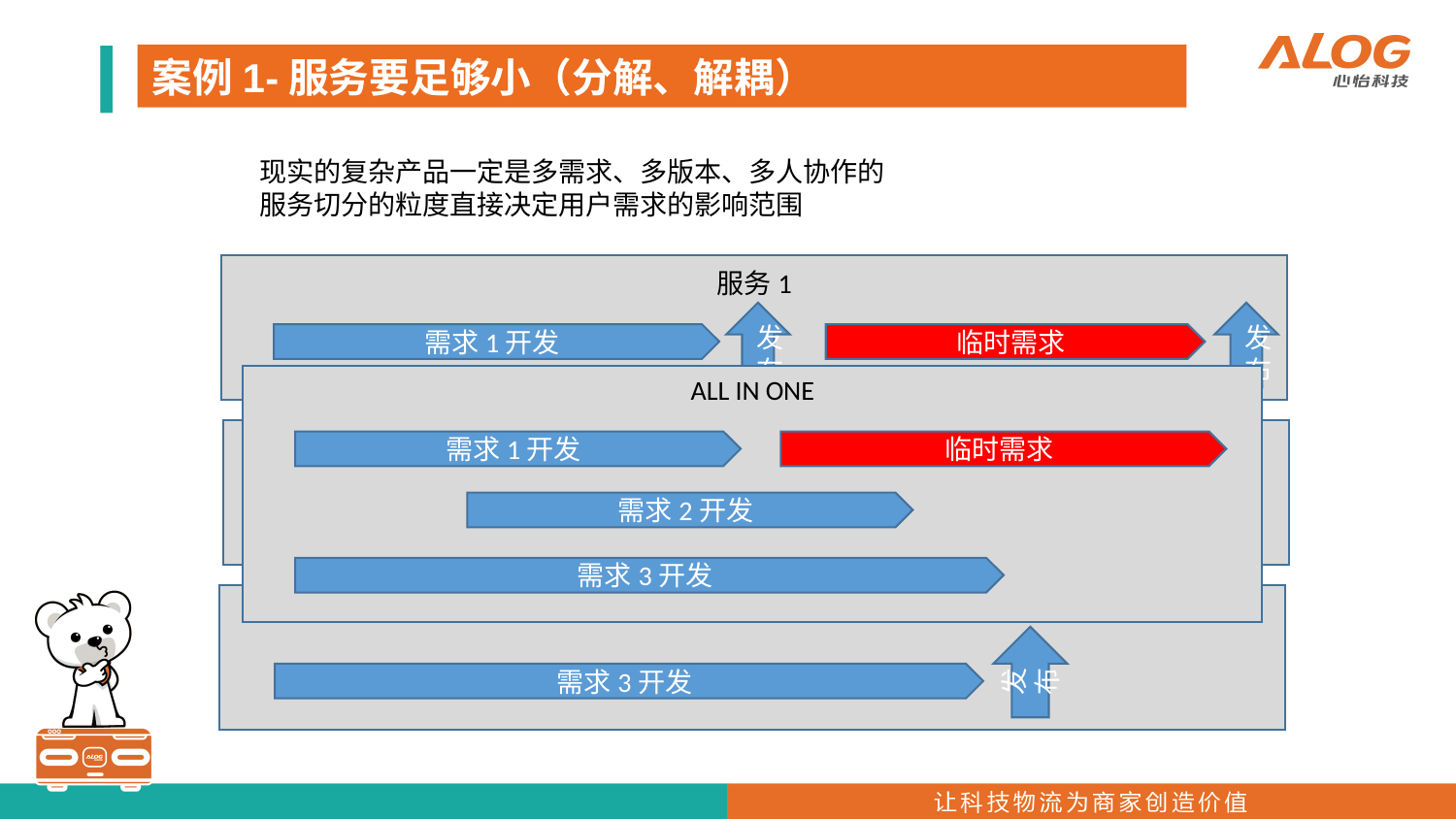

案例1-服务要足够小（分解、解耦）
现实的复杂产品一定是多需求、多版本、多人协作的
服务切分的粒度直接决定用户需求的影响范围

服务1
发
布
发
布
需求1开发
临时需求

服务2
发
布
需求2开发
服务3

发布
需求3开发
ALL IN ONE

需求1开发
临时需求
需求2开发
需求3开发